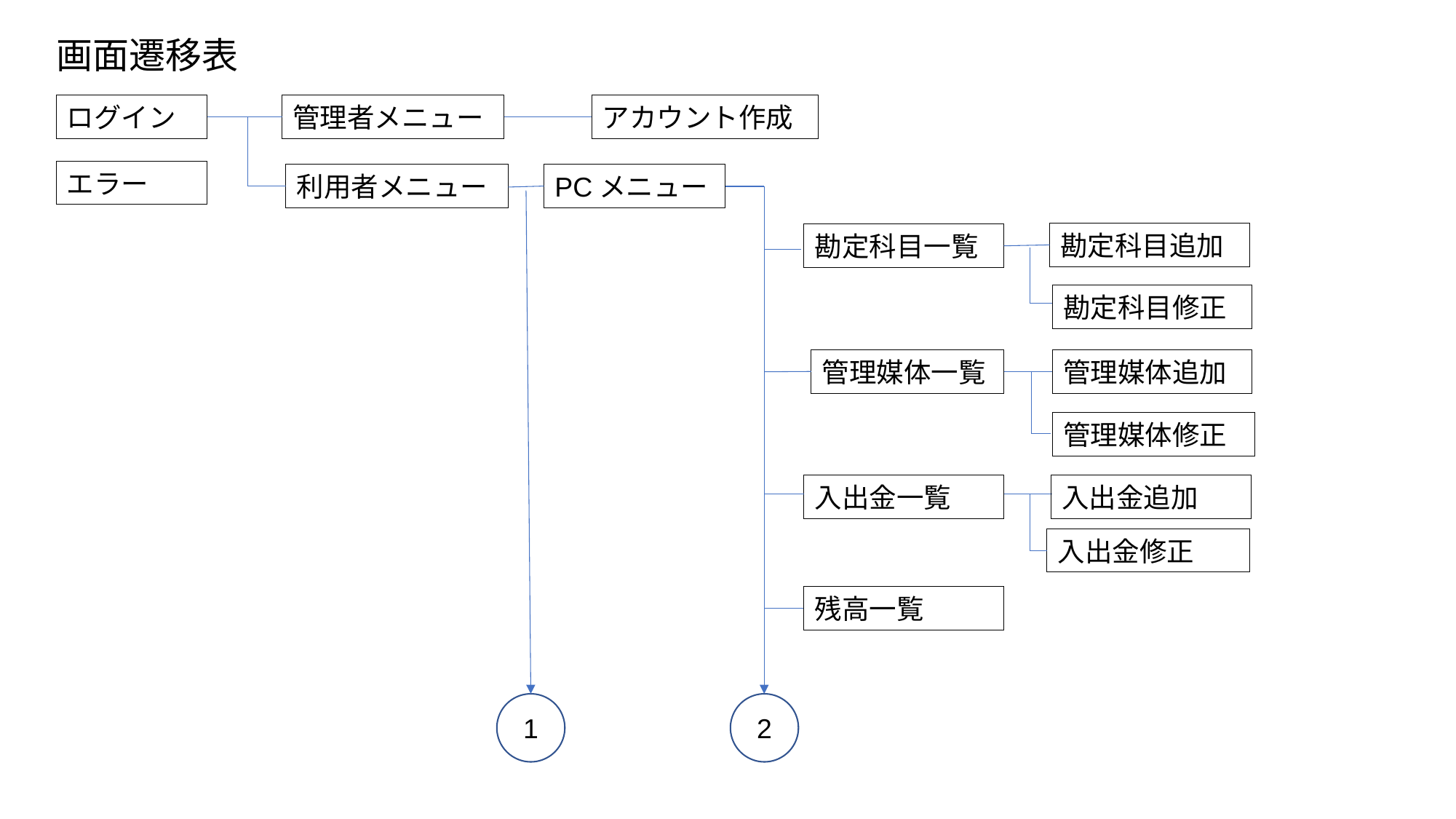

画面遷移表
ログイン
管理者メニュー
アカウント作成
エラー
利用者メニュー
PCメニュー
勘定科目追加
勘定科目一覧
勘定科目修正
管理媒体一覧
管理媒体追加
管理媒体修正
入出金一覧
入出金追加
入出金修正
残高一覧
1
2